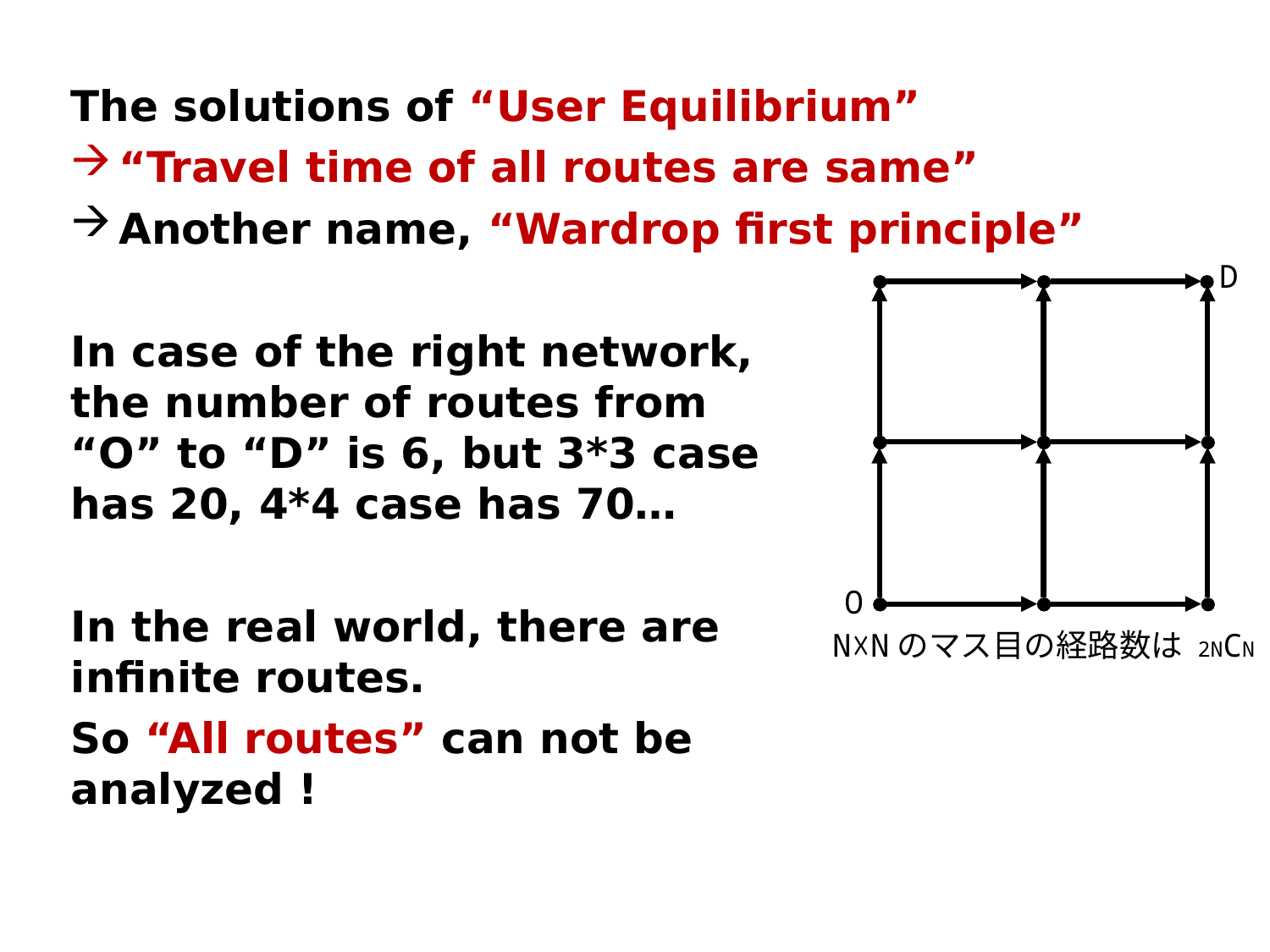

The solutions of “User Equilibrium”
“Travel time of all routes are same”
Another name, “Wardrop first principle”

In case of the right network,
the number of routes from
“O” to “D” is 6, but 3*3 case
has 20, 4*4 case has 70…

In the real world, there are
infinite routes.
So “All routes” can not be
analyzed !
D

O

N☓Nのマス目の経路数は 2NCN